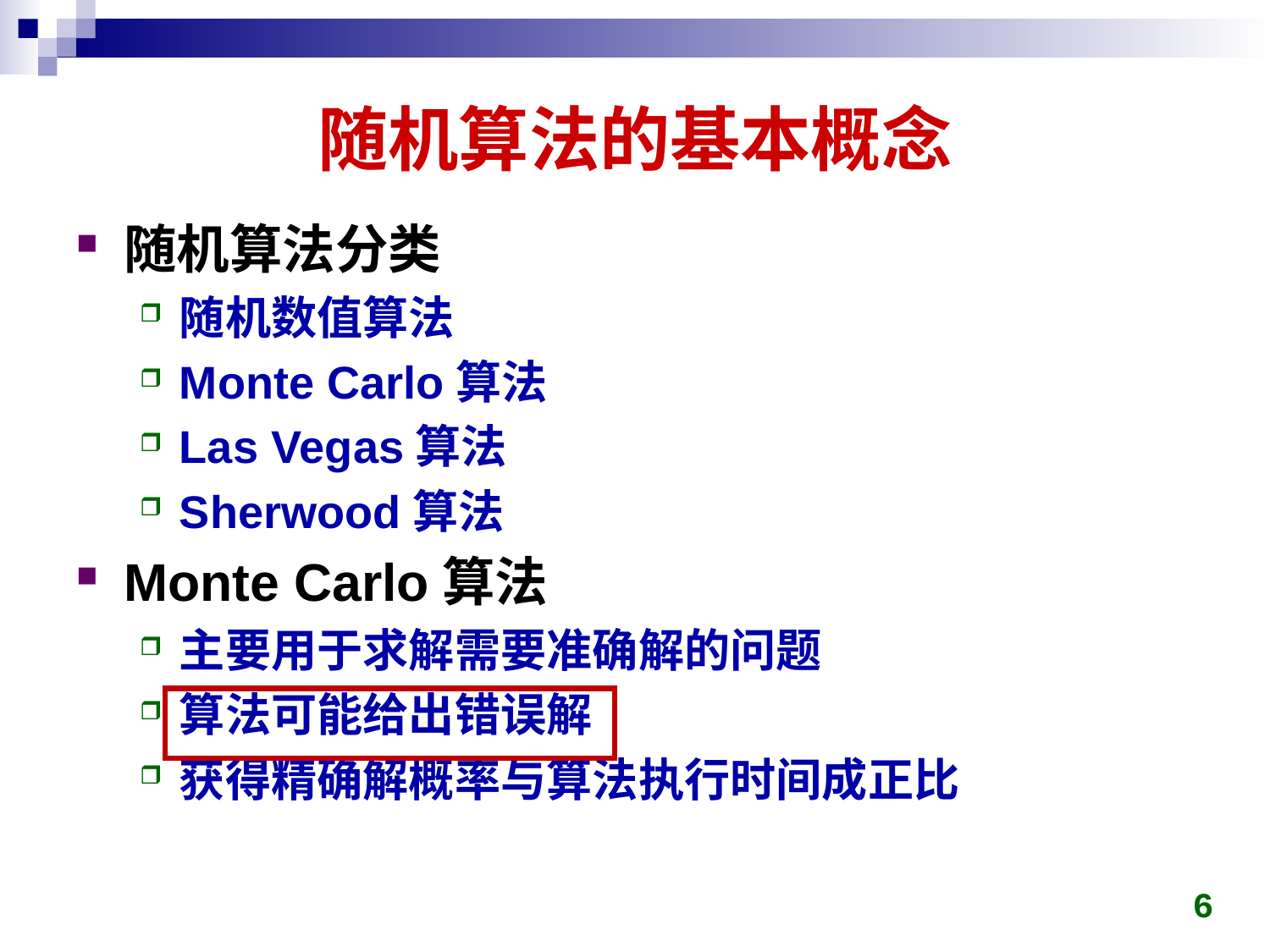

# 随机算法的基本概念
随机算法分类
随机数值算法
Monte Carlo算法
Las Vegas算法
Sherwood算法
Monte Carlo算法
主要用于求解需要准确解的问题
算法可能给出错误解
获得精确解概率与算法执行时间成正比

6